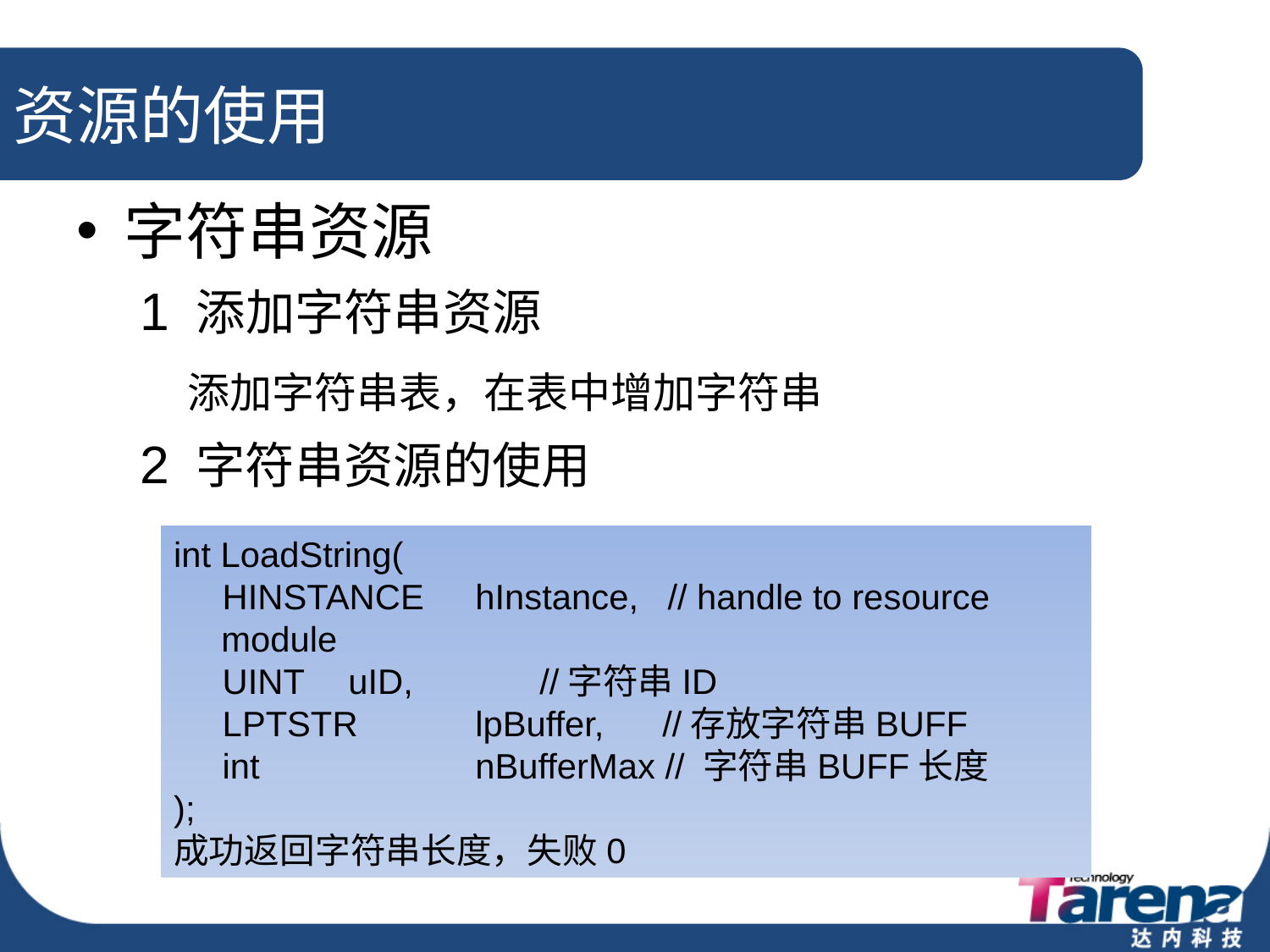

# 资源的使用
字符串资源
1 添加字符串资源
	添加字符串表，在表中增加字符串
2 字符串资源的使用

int LoadString(
     HINSTANCE	hInstance,   // handle to resource module
     UINT	uID,             //字符串ID
     LPTSTR	lpBuffer,      //存放字符串BUFF
     int		nBufferMax // 字符串BUFF长度
);
成功返回字符串长度，失败0